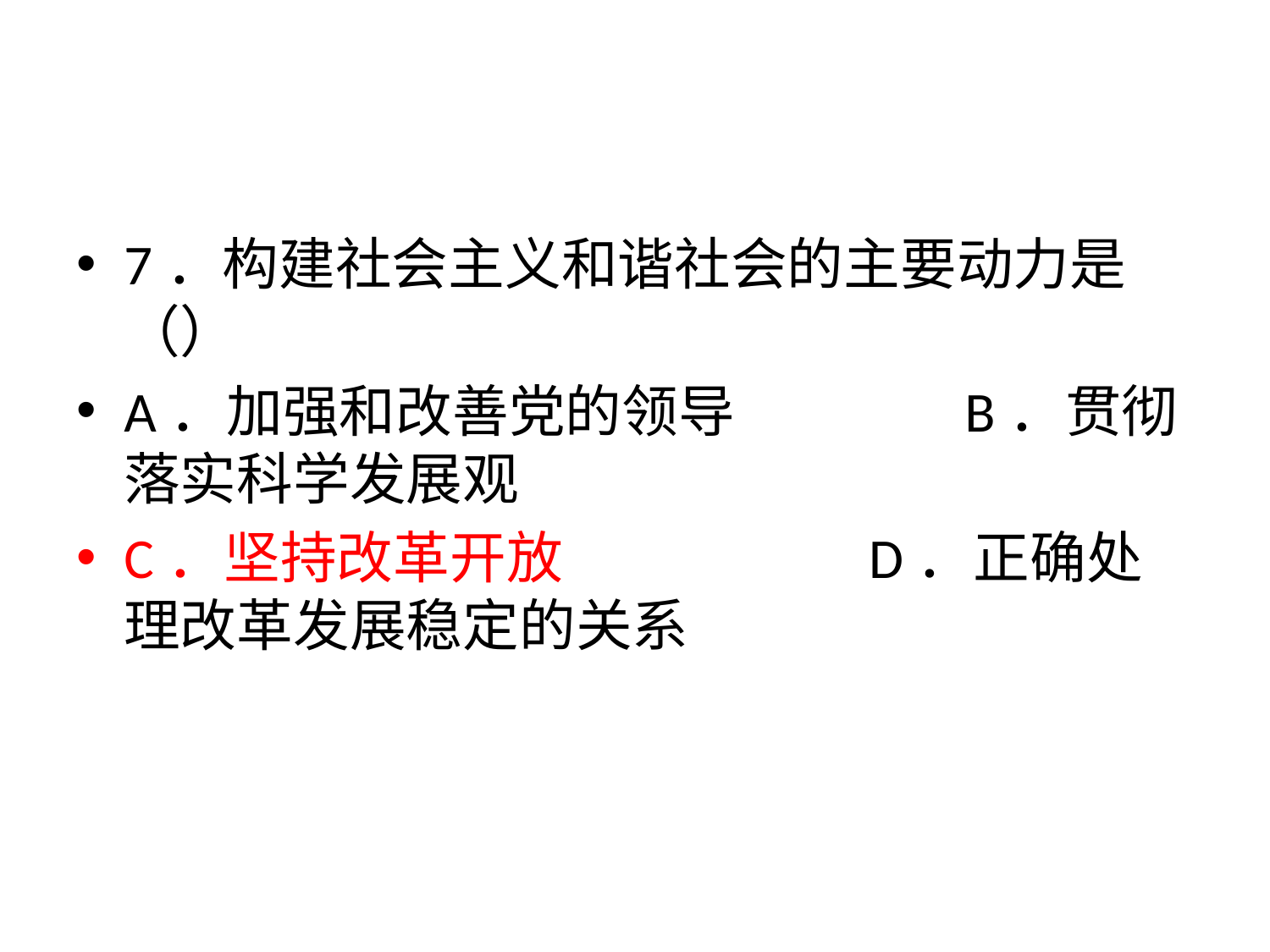

#
7．构建社会主义和谐社会的主要动力是（）
A．加强和改善党的领导                 B．贯彻落实科学发展观
C．坚持改革开放                       D．正确处理改革发展稳定的关系